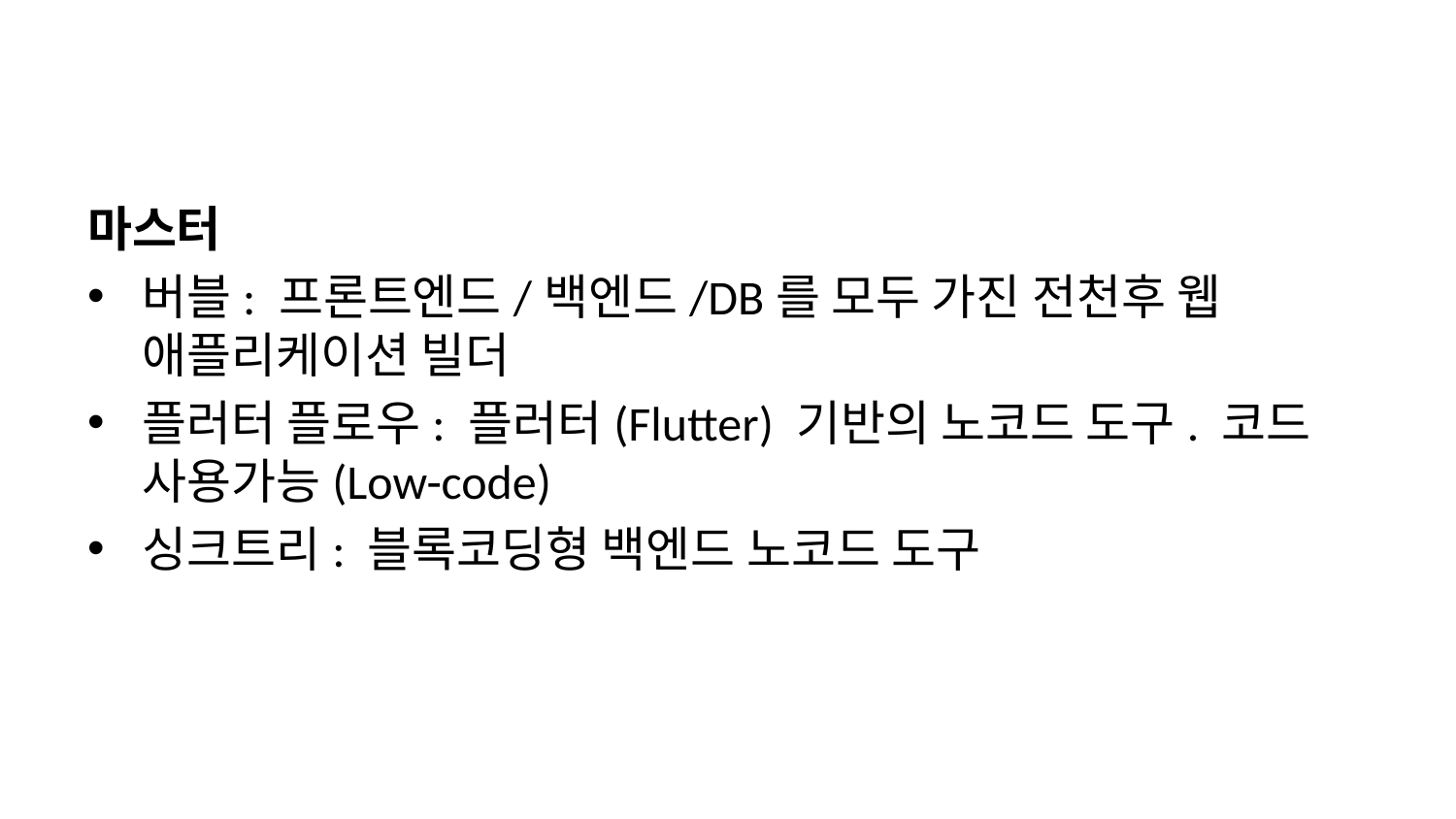

마스터
버블: 프론트엔드/백엔드/DB를 모두 가진 전천후 웹 애플리케이션 빌더
플러터 플로우: 플러터(Flutter) 기반의 노코드 도구. 코드 사용가능(Low-code)
싱크트리: 블록코딩형 백엔드 노코드 도구